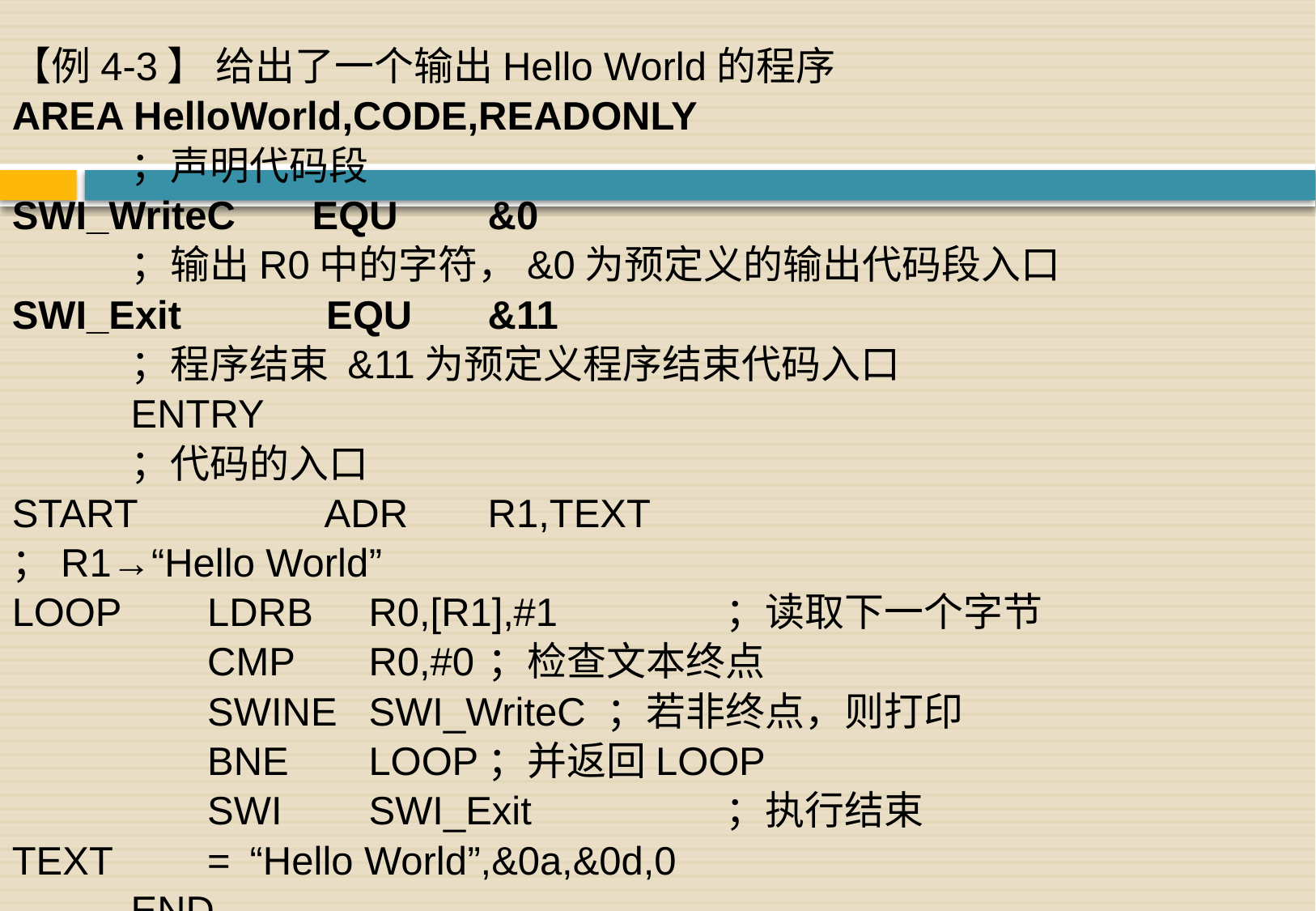

【例4-3】 给出了一个输出Hello World的程序
AREA HelloWorld,CODE,READONLY
			；声明代码段
SWI_WriteC       EQU	&0
			；输出R0中的字符，&0为预定义的输出代码段入口
SWI_Exit	       EQU	&11
			；程序结束 &11为预定义程序结束代码入口
	ENTRY
			；代码的入口
START	       ADR	R1,TEXT
；R1→“Hello World”
LOOP	       LDRB	R0,[R1],#1		；读取下一个字节
		       CMP	R0,#0		；检查文本终点
		       SWINE	SWI_WriteC	；若非终点，则打印
		       BNE	LOOP		；并返回LOOP
		       SWI	SWI_Exit		；执行结束
TEXT		       =		“Hello World”,&0a,&0d,0
	END